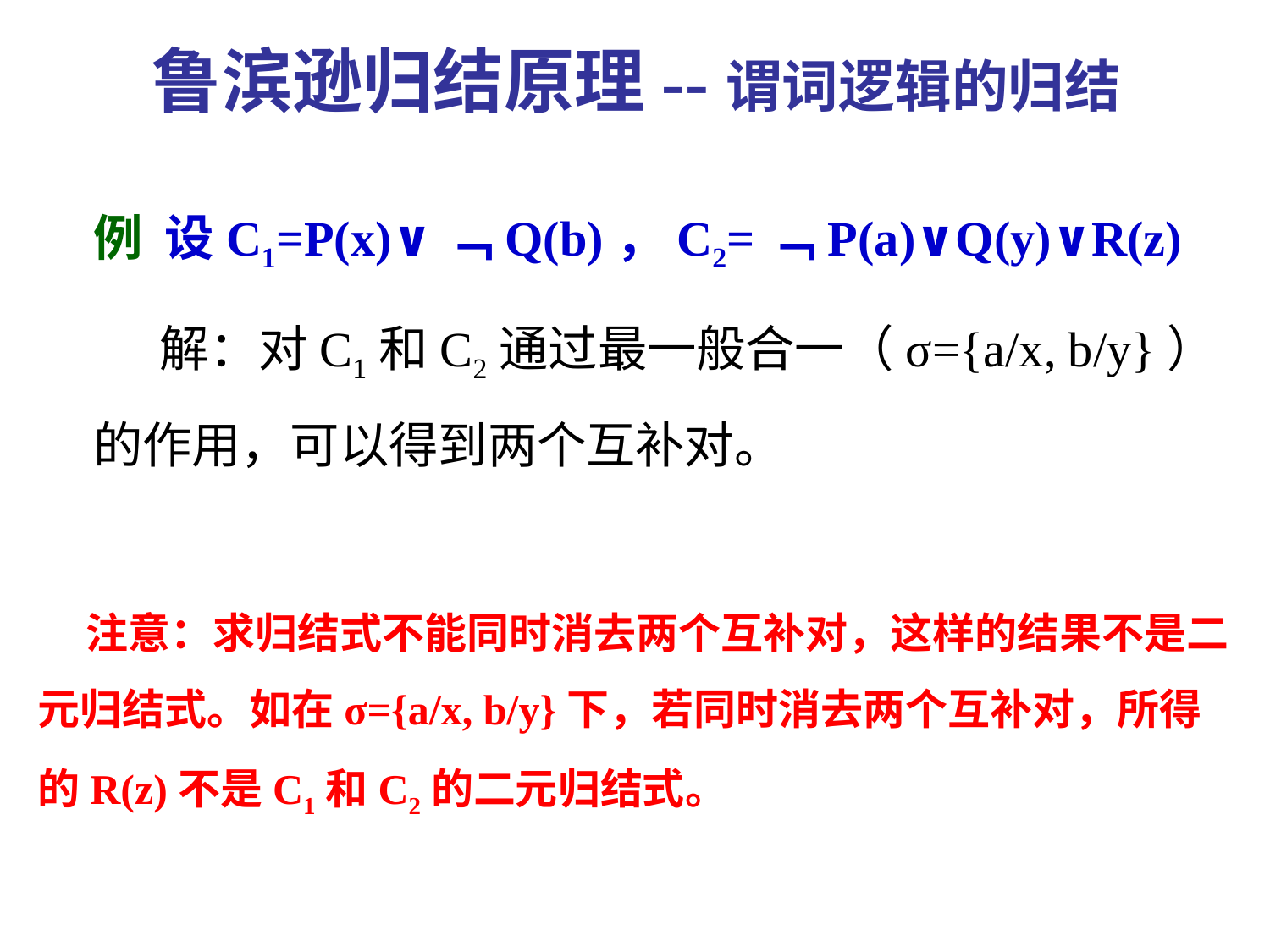

鲁滨逊归结原理--谓词逻辑的归结
例  设C1=P(x)∨﹁Q(b)，C2=﹁P(a)∨Q(y)∨R(z)
     解：对C1和C2通过最一般合一（σ={a/x, b/y}）的作用，可以得到两个互补对。

    注意：求归结式不能同时消去两个互补对，这样的结果不是二元归结式。如在σ={a/x, b/y}下，若同时消去两个互补对，所得的R(z)不是C1和C2的二元归结式。